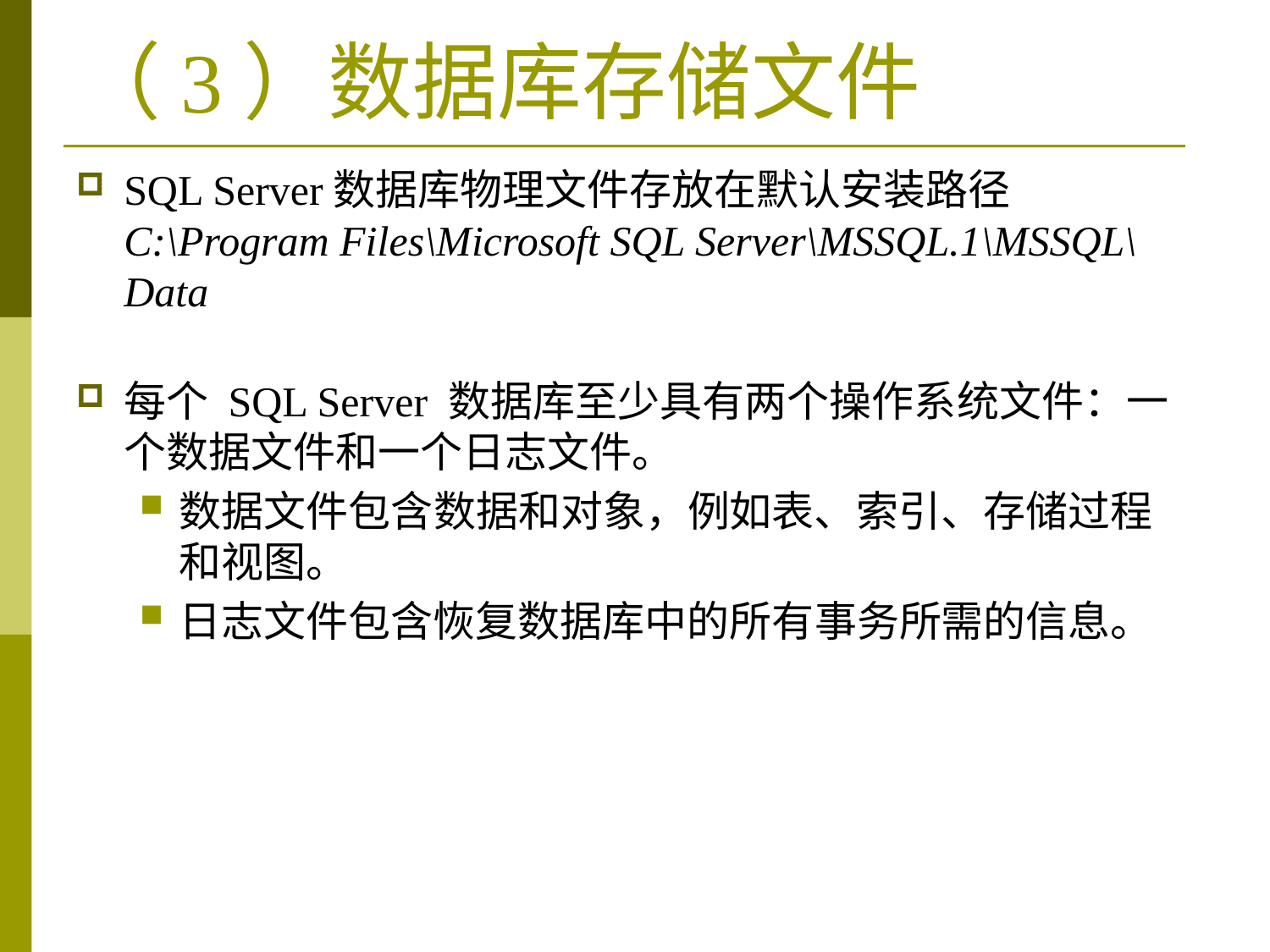

# （3）数据库存储文件
SQL Server数据库物理文件存放在默认安装路径
C:\Program Files\Microsoft SQL Server\MSSQL.1\MSSQL\ Data
每个 SQL Server 数据库至少具有两个操作系统文件：一个数据文件和一个日志文件。
数据文件包含数据和对象，例如表、索引、存储过程和视图。
日志文件包含恢复数据库中的所有事务所需的信息。